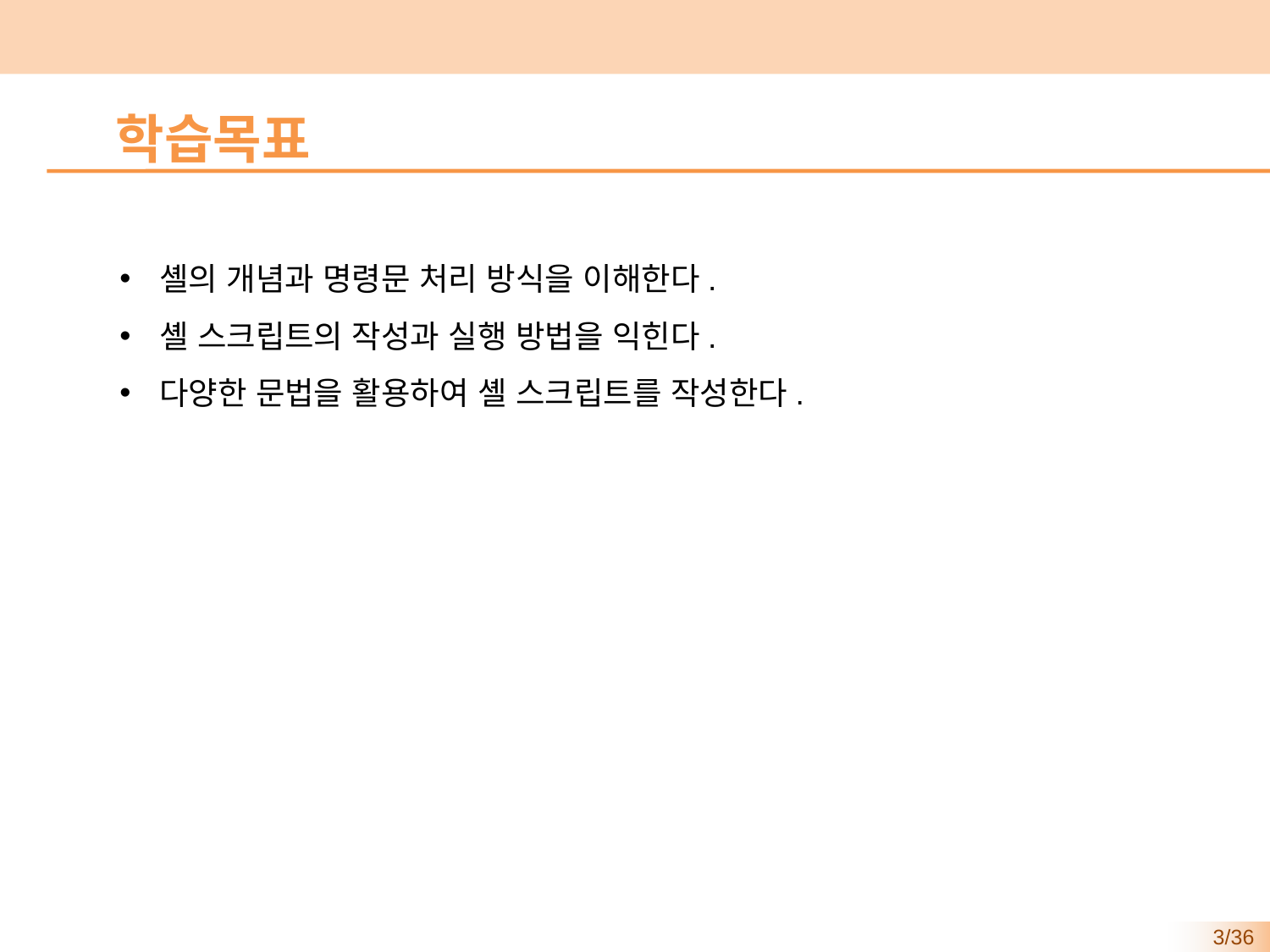

학습목표

셸의 개념과 명령문 처리 방식을 이해한다.
셸 스크립트의 작성과 실행 방법을 익힌다.
다양한 문법을 활용하여 셸 스크립트를 작성한다.